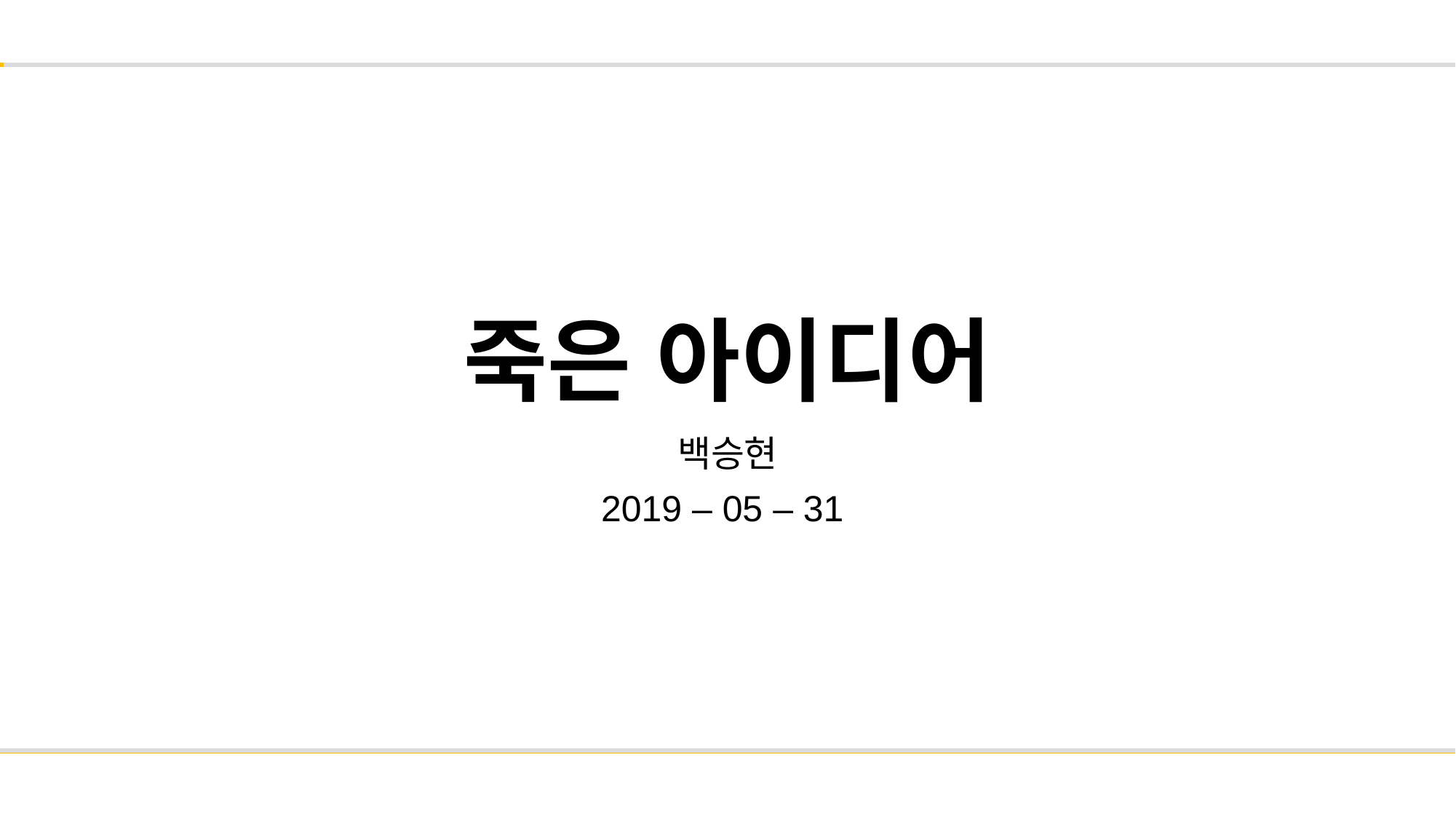

# 죽은 아이디어
백승현
2019 – 05 – 31